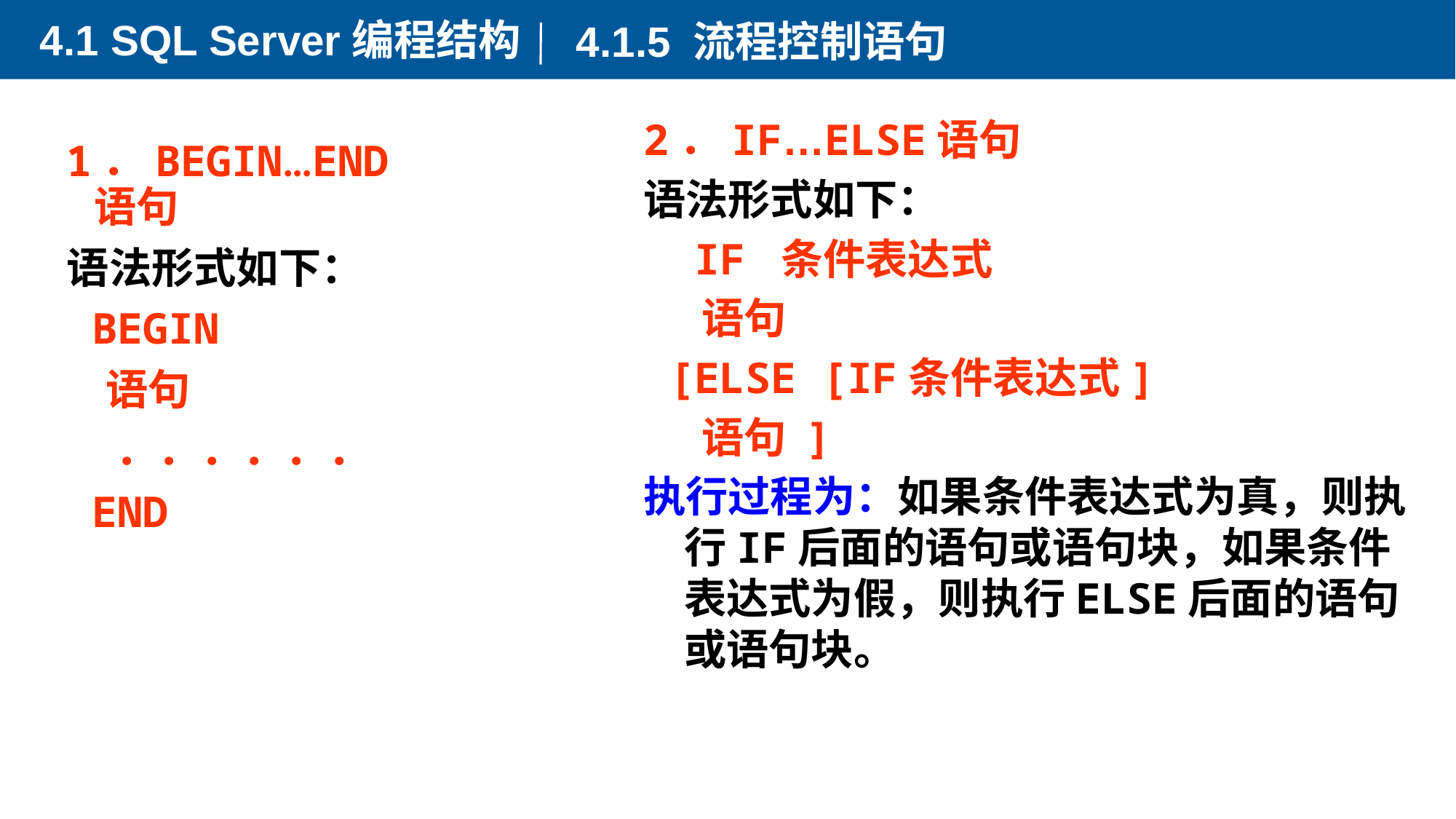

4.1 SQL Server编程结构
4.1.5 流程控制语句
2．IF…ELSE语句
语法形式如下：
  IF 条件表达式
     语句
 [ELSE [IF条件表达式]
     语句 ]
执行过程为：如果条件表达式为真，则执行IF后面的语句或语句块，如果条件表达式为假，则执行ELSE后面的语句或语句块。
1．BEGIN…END语句
语法形式如下：
 BEGIN
   语句
    ．．．．．．
 END